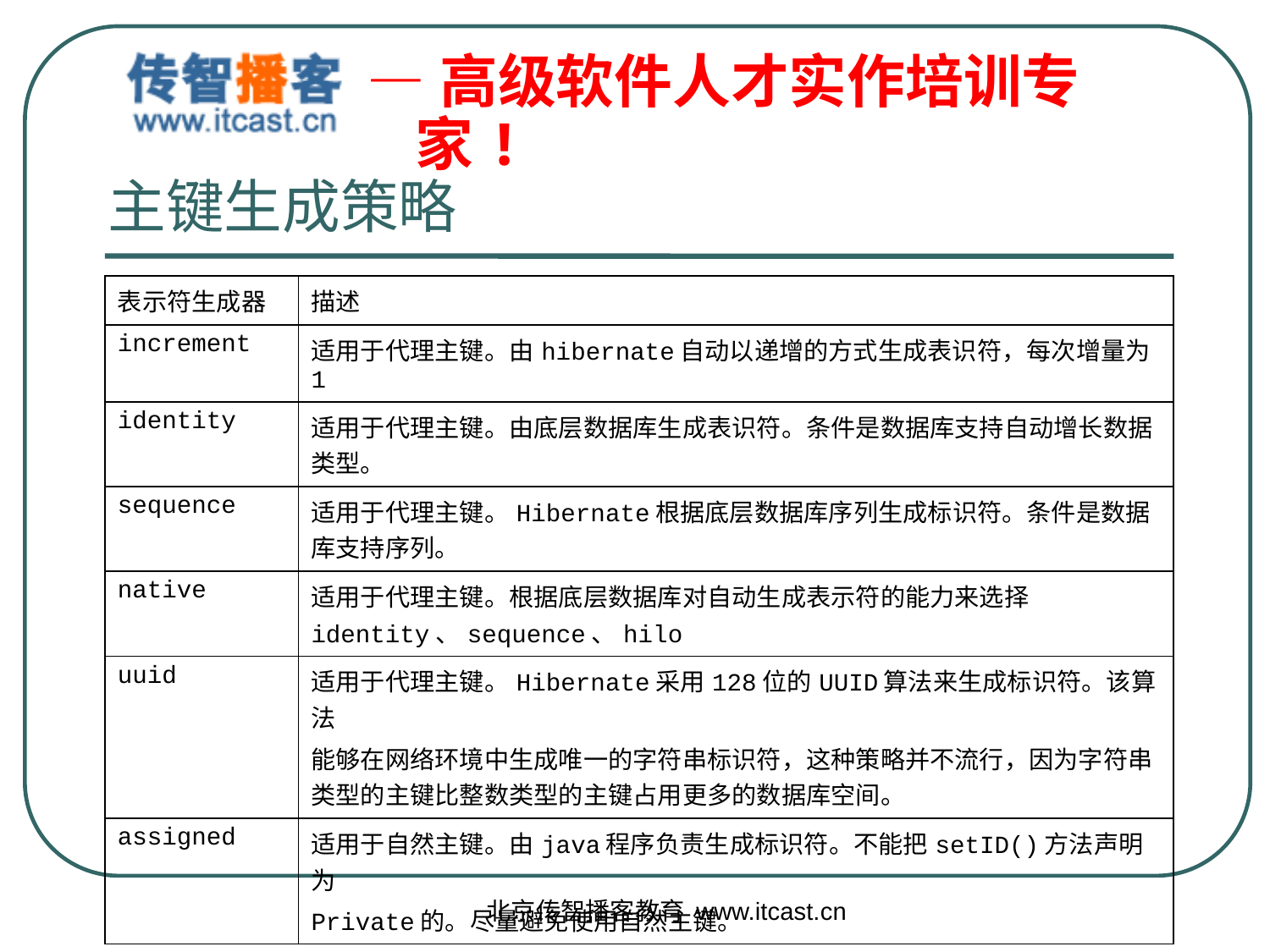

# 主键生成策略
| 表示符生成器 | 描述 |
| --- | --- |
| increment | 适用于代理主键。由hibernate自动以递增的方式生成表识符，每次增量为1 |
| identity | 适用于代理主键。由底层数据库生成表识符。条件是数据库支持自动增长数据类型。 |
| sequence | 适用于代理主键。Hibernate根据底层数据库序列生成标识符。条件是数据库支持序列。 |
| native | 适用于代理主键。根据底层数据库对自动生成表示符的能力来选择identity、sequence、hilo |
| uuid | 适用于代理主键。Hibernate采用128位的UUID算法来生成标识符。该算法 能够在网络环境中生成唯一的字符串标识符，这种策略并不流行，因为字符串类型的主键比整数类型的主键占用更多的数据库空间。 |
| assigned | 适用于自然主键。由java程序负责生成标识符。不能把setID()方法声明为 Private的。尽量避免使用自然主键。 |
北京传智播客教育 www.itcast.cn